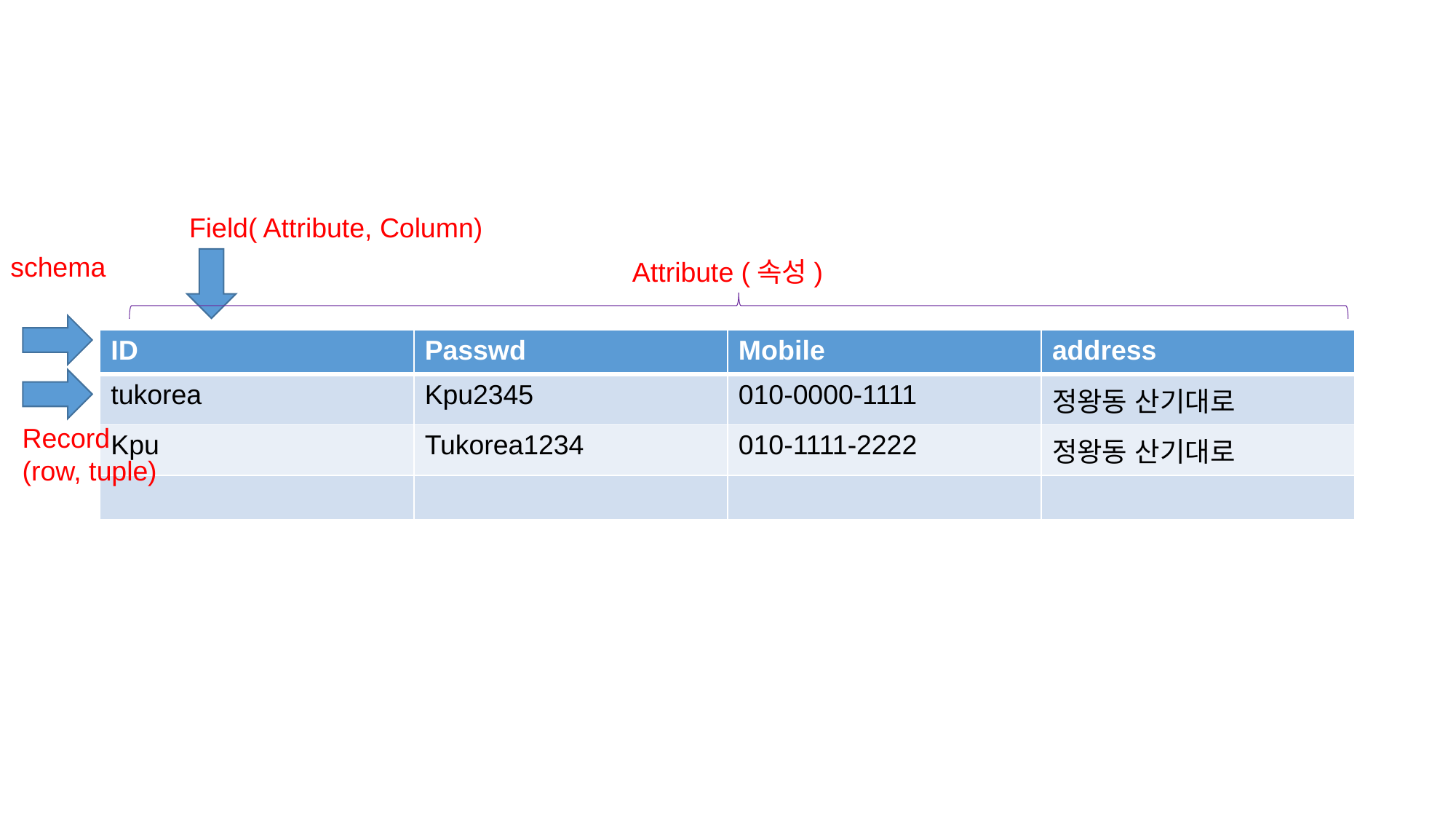

#
Field( Attribute, Column)
schema

Attribute (속성)

| ID | Passwd | Mobile | address |
| --- | --- | --- | --- |
| tukorea | Kpu2345 | 010-0000-1111 | 정왕동 산기대로 |
| Kpu | Tukorea1234 | 010-1111-2222 | 정왕동 산기대로 |
|  |  |  |  |

Record
(row, tuple)